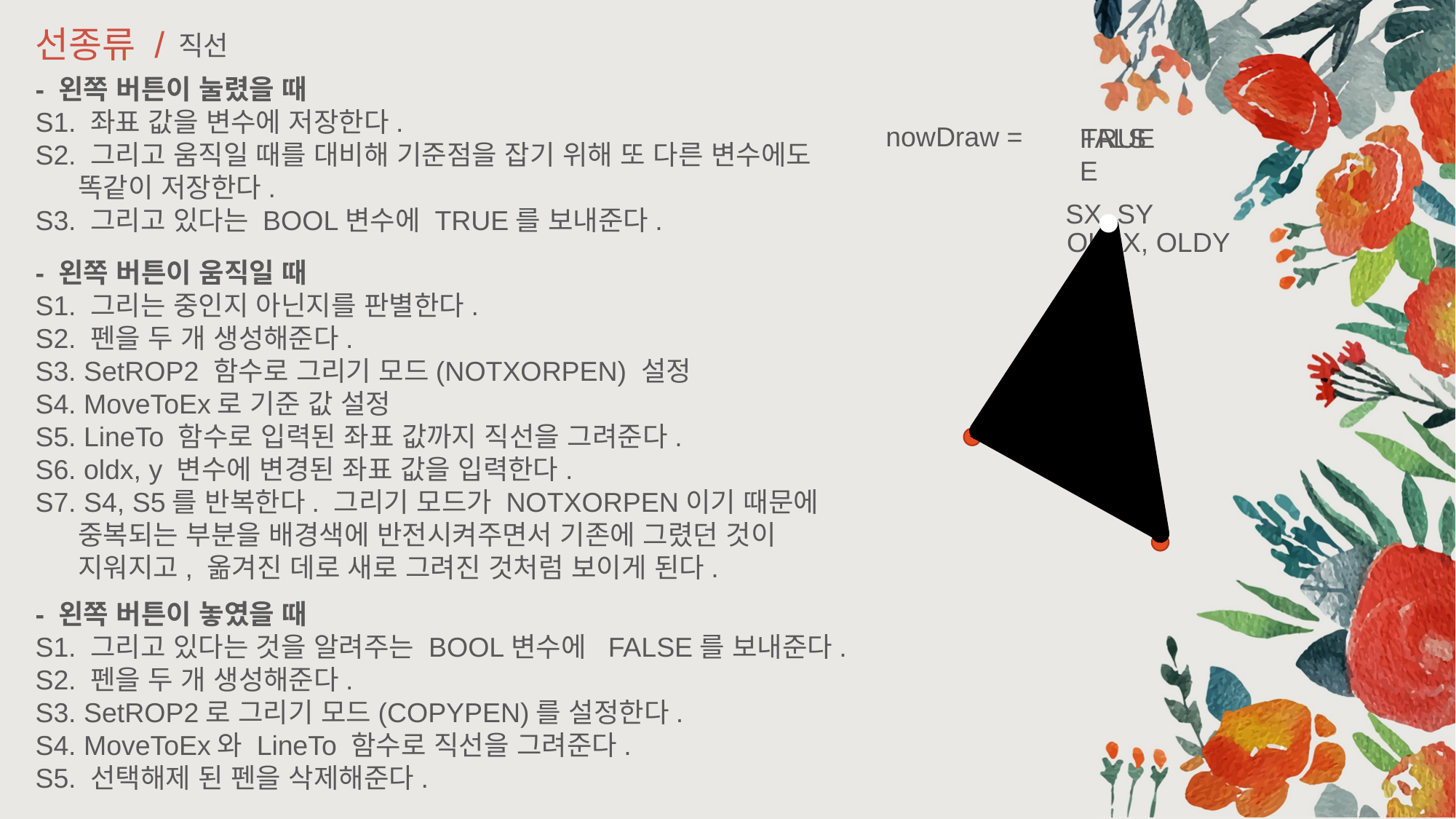

선종류 /
직선
- 왼쪽 버튼이 눌렸을 때
S1. 좌표 값을 변수에 저장한다.
S2. 그리고 움직일 때를 대비해 기준점을 잡기 위해 또 다른 변수에도 똑같이 저장한다.
S3. 그리고 있다는 BOOL변수에 TRUE를 보내준다.
nowDraw =
TRUE
FALSE
SX, SY

OLDX, OLDY
- 왼쪽 버튼이 움직일 때
S1. 그리는 중인지 아닌지를 판별한다.
S2. 펜을 두 개 생성해준다.
S3. SetROP2 함수로 그리기 모드(NOTXORPEN) 설정
S4. MoveToEx로 기준 값 설정
S5. LineTo 함수로 입력된 좌표 값까지 직선을 그려준다.
S6. oldx, y 변수에 변경된 좌표 값을 입력한다.
S7. S4, S5를 반복한다. 그리기 모드가 NOTXORPEN이기 때문에 중복되는 부분을 배경색에 반전시켜주면서 기존에 그렸던 것이 지워지고, 옮겨진 데로 새로 그려진 것처럼 보이게 된다.

- 왼쪽 버튼이 놓였을 때
S1. 그리고 있다는 것을 알려주는 BOOL변수에  FALSE를 보내준다.
S2. 펜을 두 개 생성해준다.
S3. SetROP2로 그리기 모드(COPYPEN)를 설정한다.
S4. MoveToEx와 LineTo 함수로 직선을 그려준다.
S5. 선택해제 된 펜을 삭제해준다.